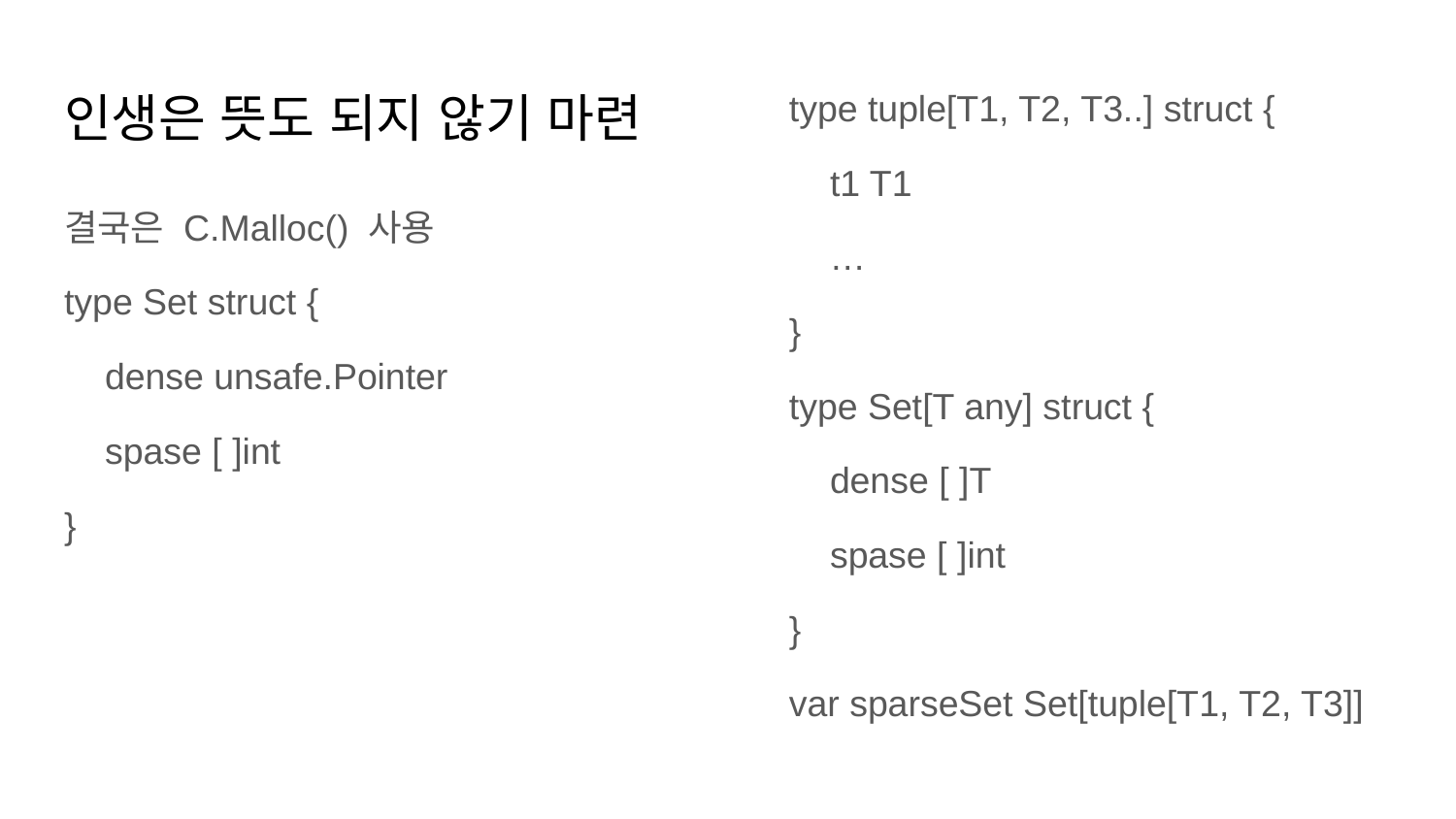

type tuple[T1, T2, T3..] struct {
    t1 T1
    …
}
type Set[T any] struct {
    dense [ ]T
    spase [ ]int
}
var sparseSet Set[tuple[T1, T2, T3]]
# 인생은 뜻도 되지 않기 마련
결국은 C.Malloc() 사용
type Set struct {
    dense unsafe.Pointer
    spase [ ]int
}